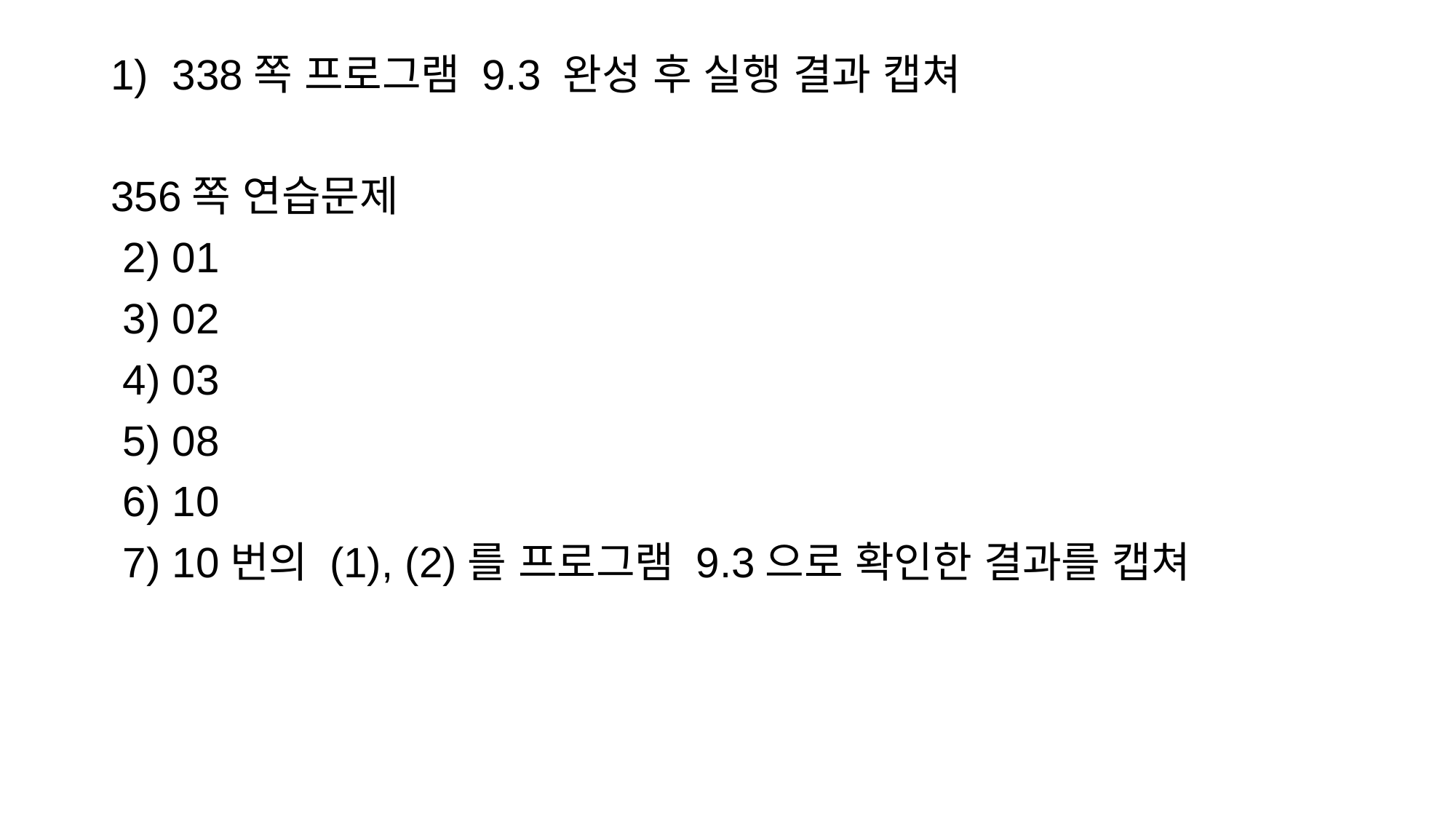

338쪽 프로그램 9.3 완성 후 실행 결과 캡쳐

356쪽 연습문제
 2) 01
 3) 02
 4) 03
 5) 08
 6) 10
 7) 10번의 (1), (2)를 프로그램 9.3으로 확인한 결과를 캡쳐